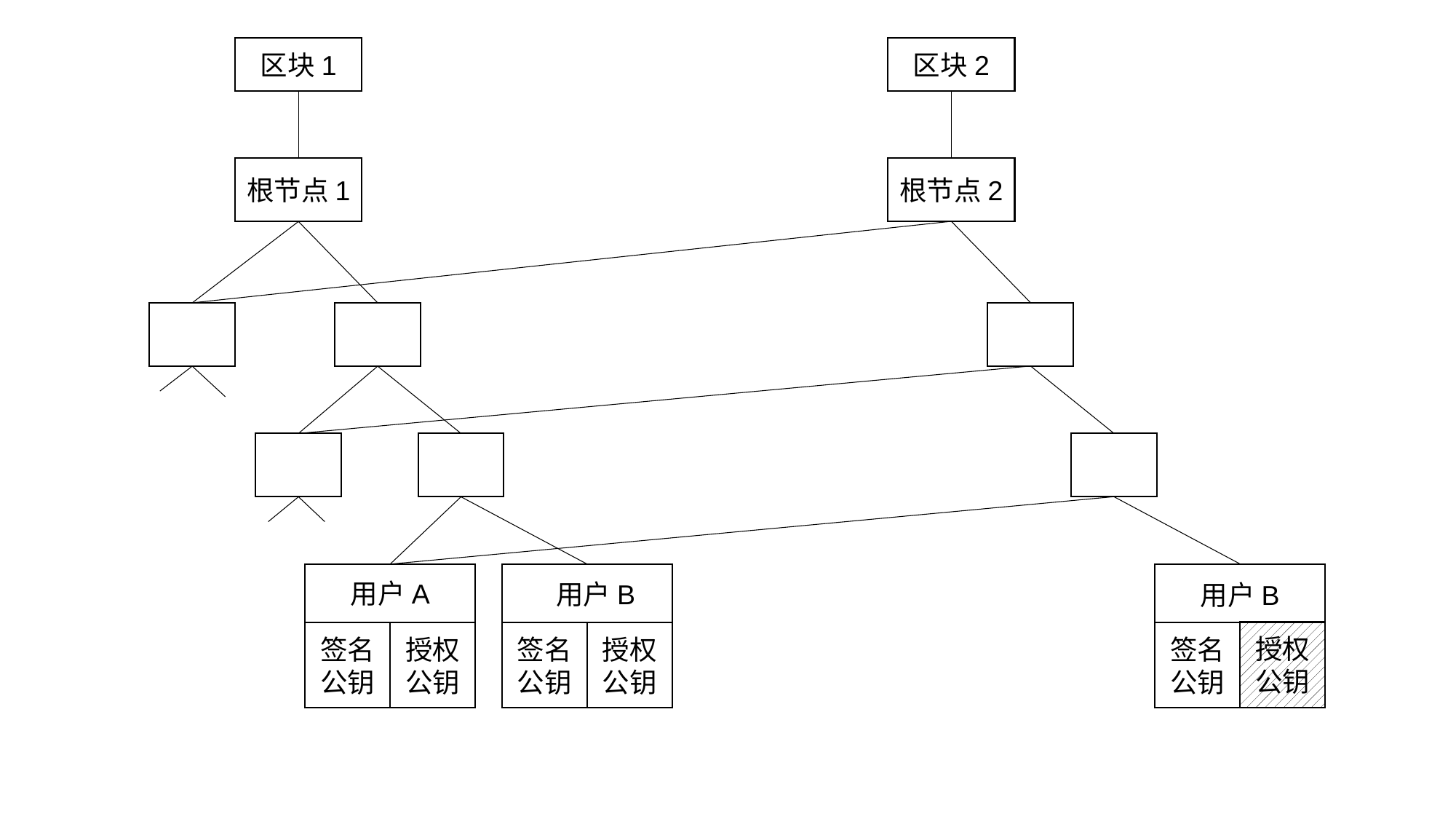

区块1
区块2
根节点2
根节点1

用户B
授权公钥
签名公钥

用户A
授权公钥
签名公钥

用户B
授权公钥
签名公钥